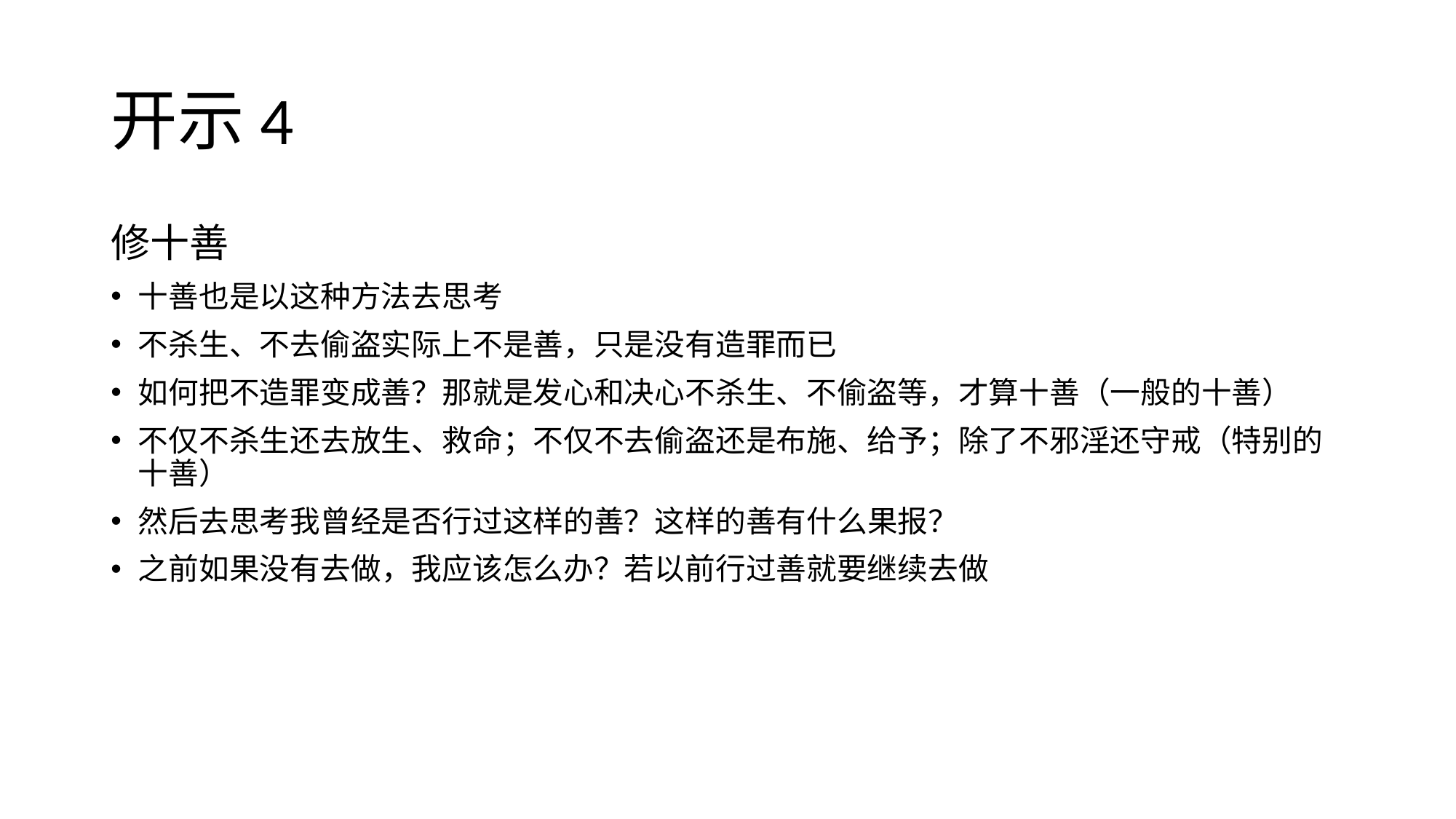

# 开示4
修⼗善
⼗善也是以这种⽅法去思考
不杀⽣、不去偷盗实际上不是善，只是没有造罪⽽已
如何把不造罪变成善？那就是发⼼和决⼼不杀⽣、不偷盗等，才算⼗善（⼀般的十善）
不仅不杀⽣还去放⽣、救命；不仅不去偷盗还是布施、给予；除了不邪淫还守戒（特别的⼗善）
然后去思考我曾经是否⾏过这样的善？这样的善有什么果报？
之前如果没有去做，我应该怎么办？若以前⾏过善就要继续去做